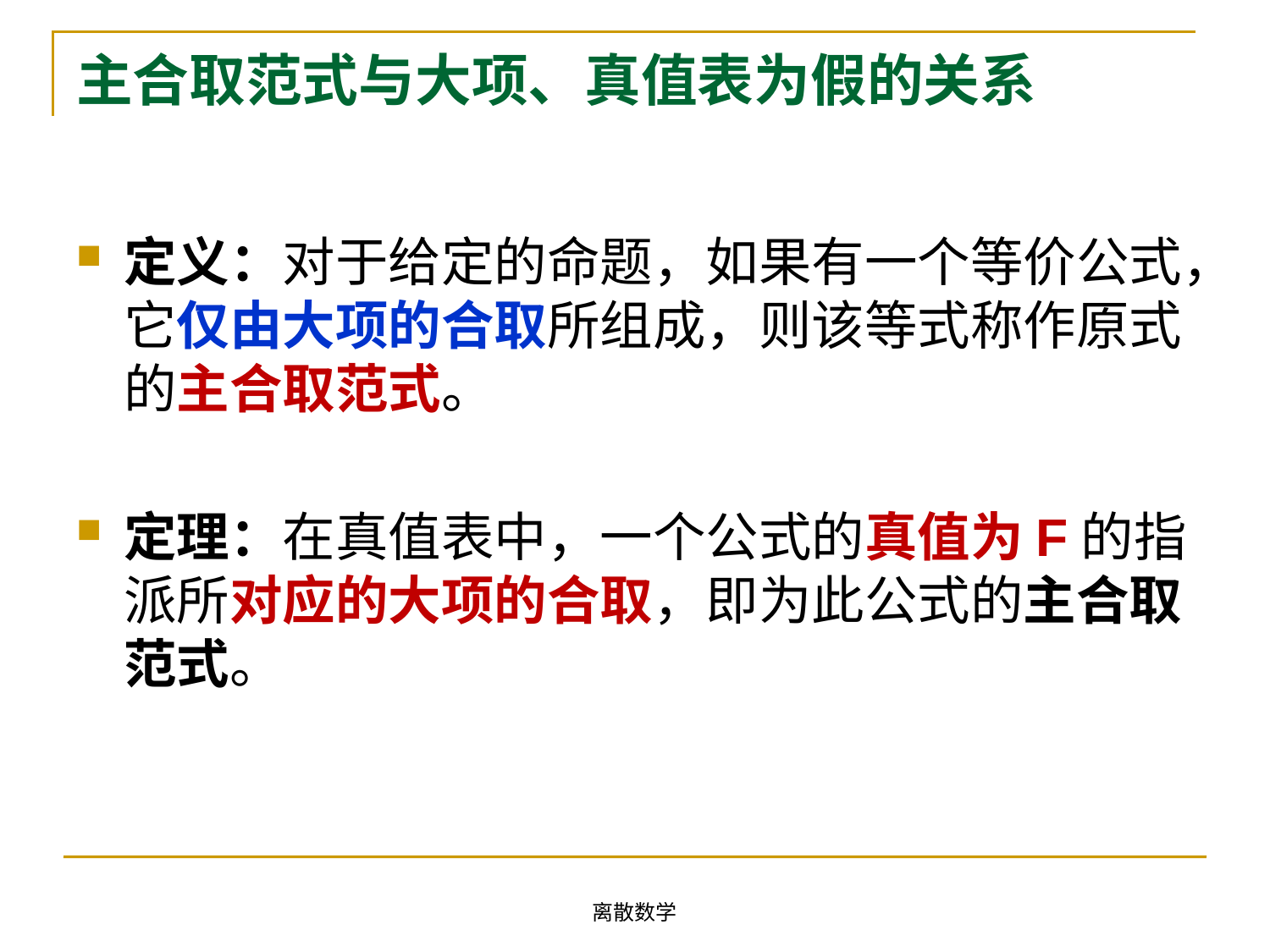

# 主合取范式与大项、真值表为假的关系
定义：对于给定的命题，如果有一个等价公式，它仅由大项的合取所组成，则该等式称作原式的主合取范式。

定理：在真值表中，一个公式的真值为F的指派所对应的大项的合取，即为此公式的主合取范式。

104
离散数学